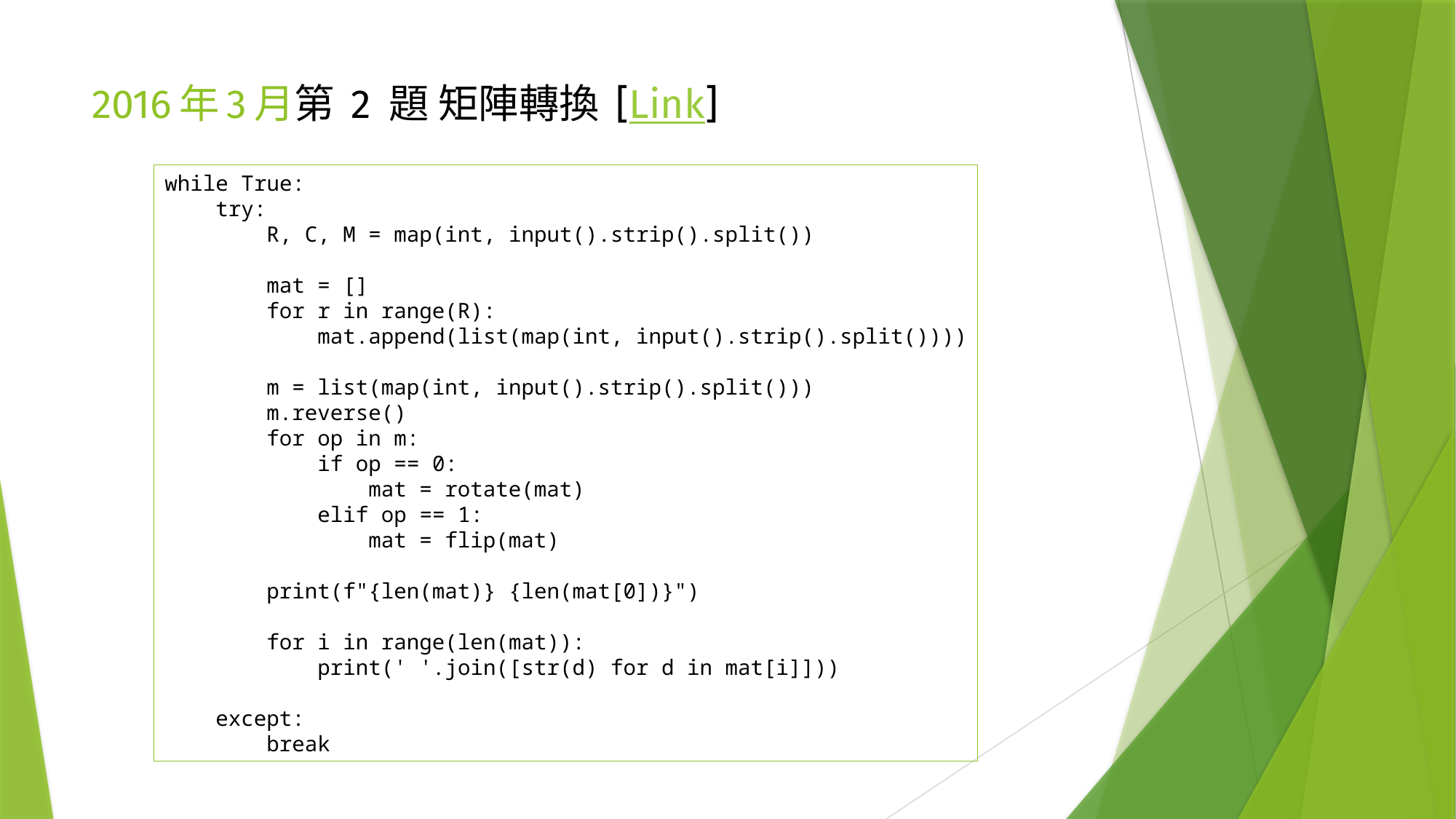

# 2016年3月第 2 題 矩陣轉換 [Link]
while True:
    try:
        R, C, M = map(int, input().strip().split())

        mat = []
        for r in range(R):
            mat.append(list(map(int, input().strip().split())))

        m = list(map(int, input().strip().split()))
        m.reverse()
        for op in m:
            if op == 0:
                mat = rotate(mat)
            elif op == 1:
                mat = flip(mat)

        print(f"{len(mat)} {len(mat[0])}")

        for i in range(len(mat)):
            print(' '.join([str(d) for d in mat[i]]))

    except:
        break